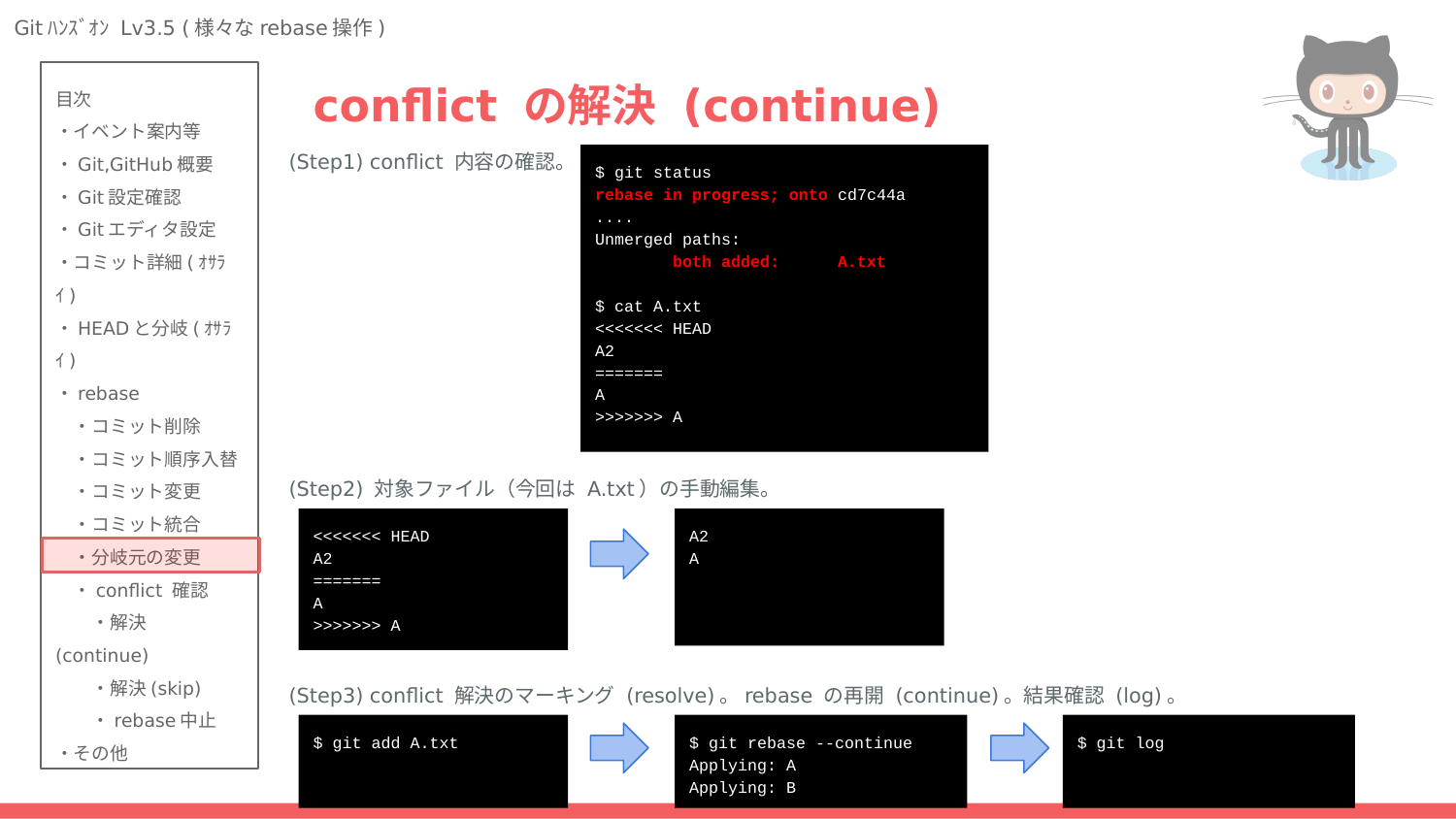

# conflict の解決 (continue)
(Step1) conflict 内容の確認。
$ git status
rebase in progress; onto cd7c44a
....
Unmerged paths:
        both added:      A.txt
$ cat A.txt
<<<<<<< HEAD
A2
=======
A
>>>>>>> A
(Step2) 対象ファイル（今回は A.txt）の手動編集。
<<<<<<< HEAD
A2
=======
A
>>>>>>> A
A2
A

(Step3) conflict 解決のマーキング (resolve)。rebase の再開 (continue)。結果確認 (log)。
$ git add A.txt
$ git rebase --continue
Applying: A
Applying: B
$ git log